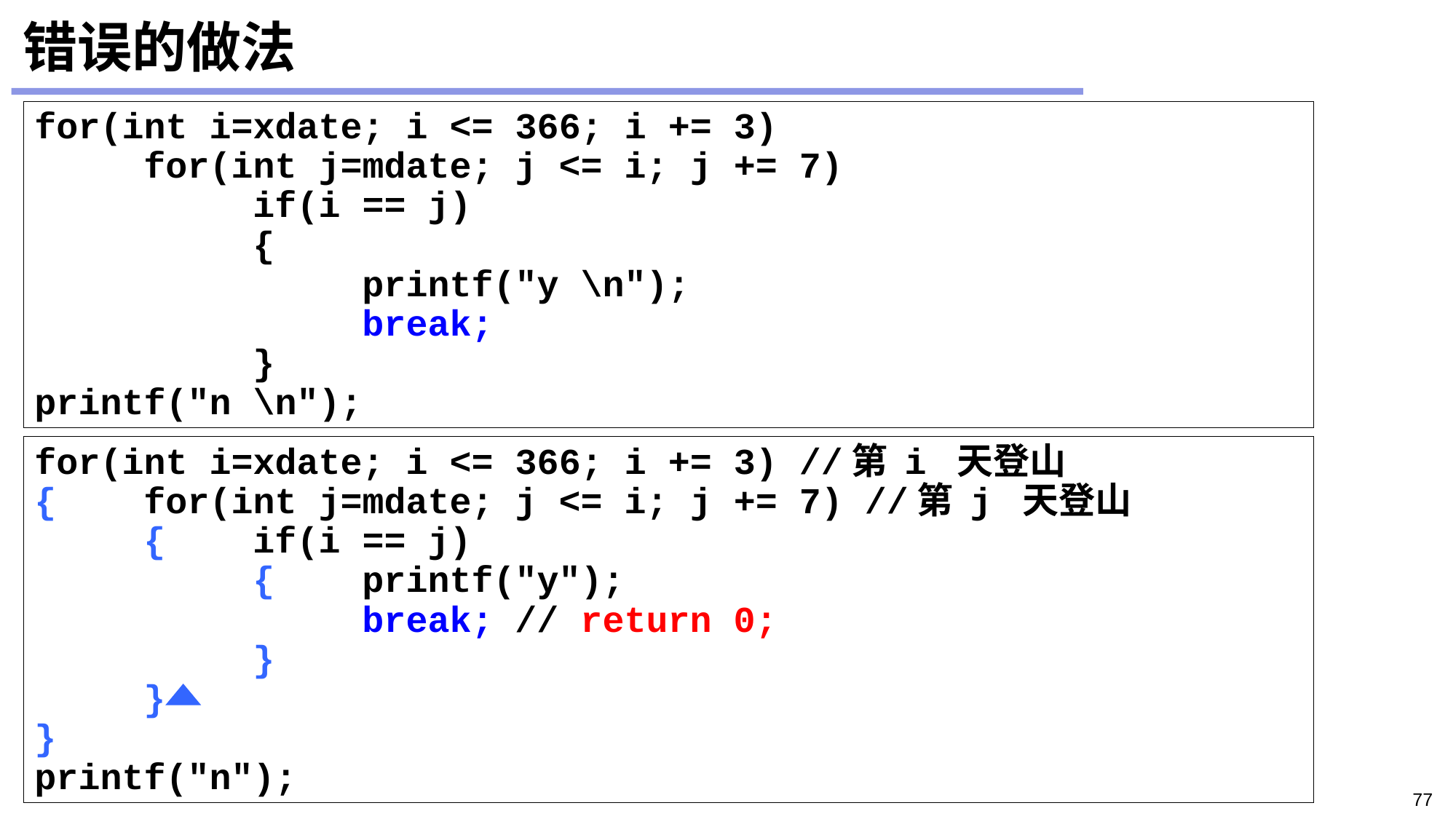

# 错误的做法
for(int i=xdate; i <= 366; i += 3)
 	for(int j=mdate; j <= i; j += 7)
 		if(i == j)
 		{
 			printf("y \n");
 			break;
 		}
printf("n \n");
for(int i=xdate; i <= 366; i += 3) //第 i 天登山
{	for(int j=mdate; j <= i; j += 7) //第 j 天登山
	{	if(i == j)
		{	printf("y");
			break; // return 0;
		}
	}
}
printf("n");

77